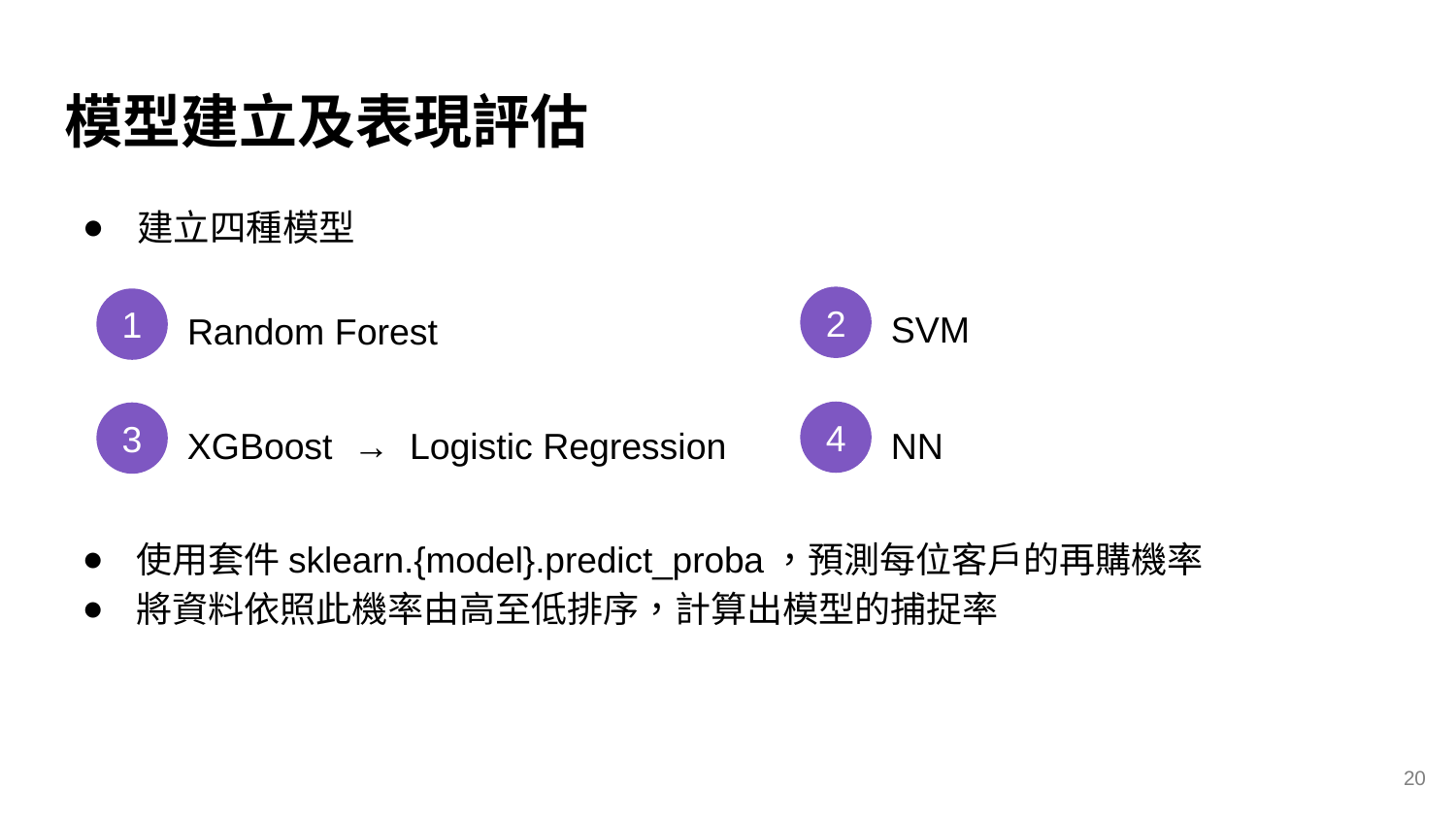

# 模型建立及表現評估
建立四種模型
SVM
2
Random Forest
1
4
XGBoost  →  Logistic Regression
NN
3
使用套件sklearn.{model}.predict_proba，預測每位客戶的再購機率
將資料依照此機率由高至低排序，計算出模型的捕捉率
20